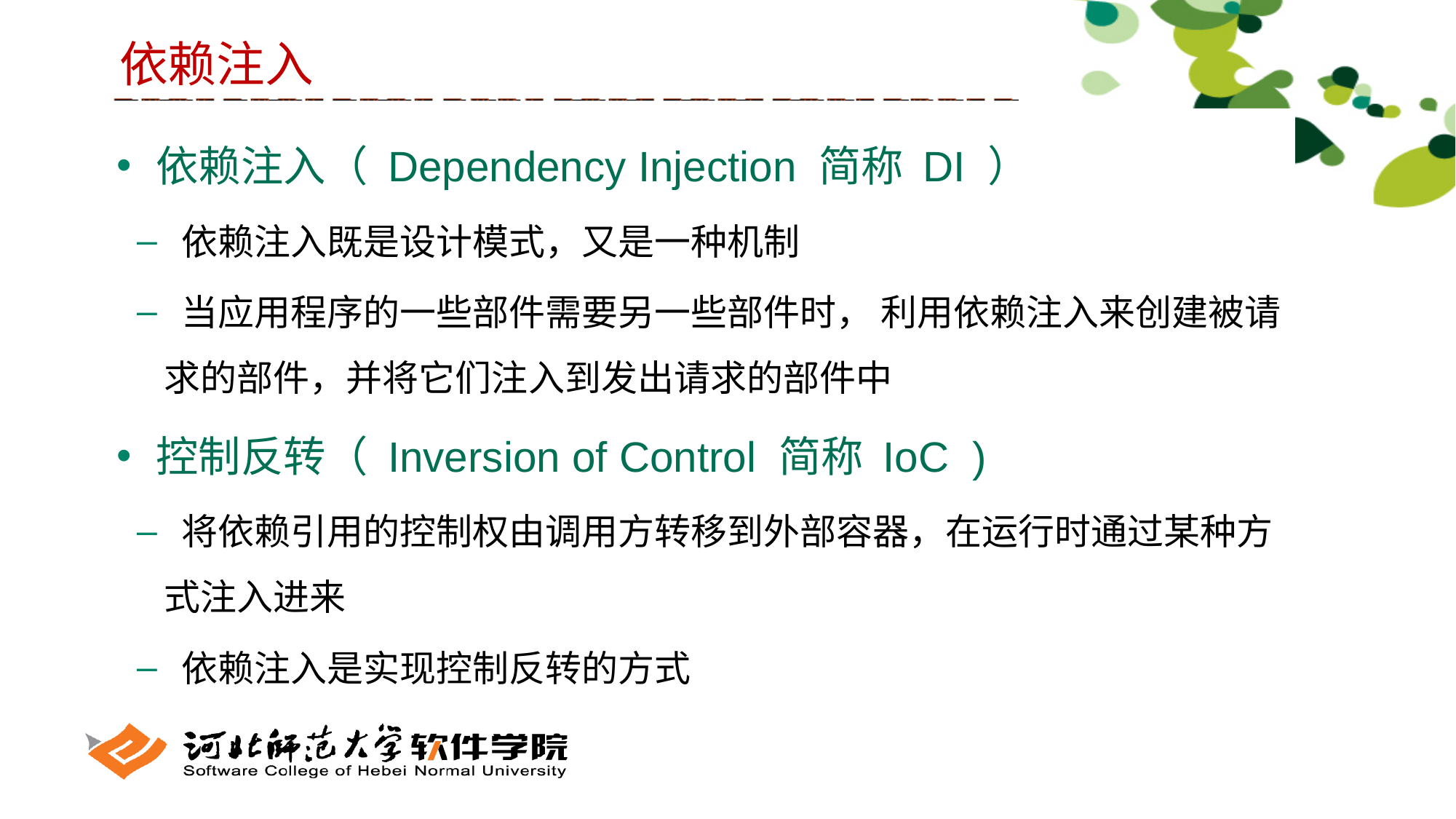

依赖注入
 依赖注入（ Dependency Injection 简称 DI ）
 依赖注入既是设计模式，又是一种机制
 当应用程序的一些部件需要另一些部件时， 利用依赖注入来创建被请求的部件，并将它们注入到发出请求的部件中
 控制反转（ Inversion of Control 简称 IoC  )
 将依赖引用的控制权由调用方转移到外部容器，在运行时通过某种方式注入进来
 依赖注入是实现控制反转的方式